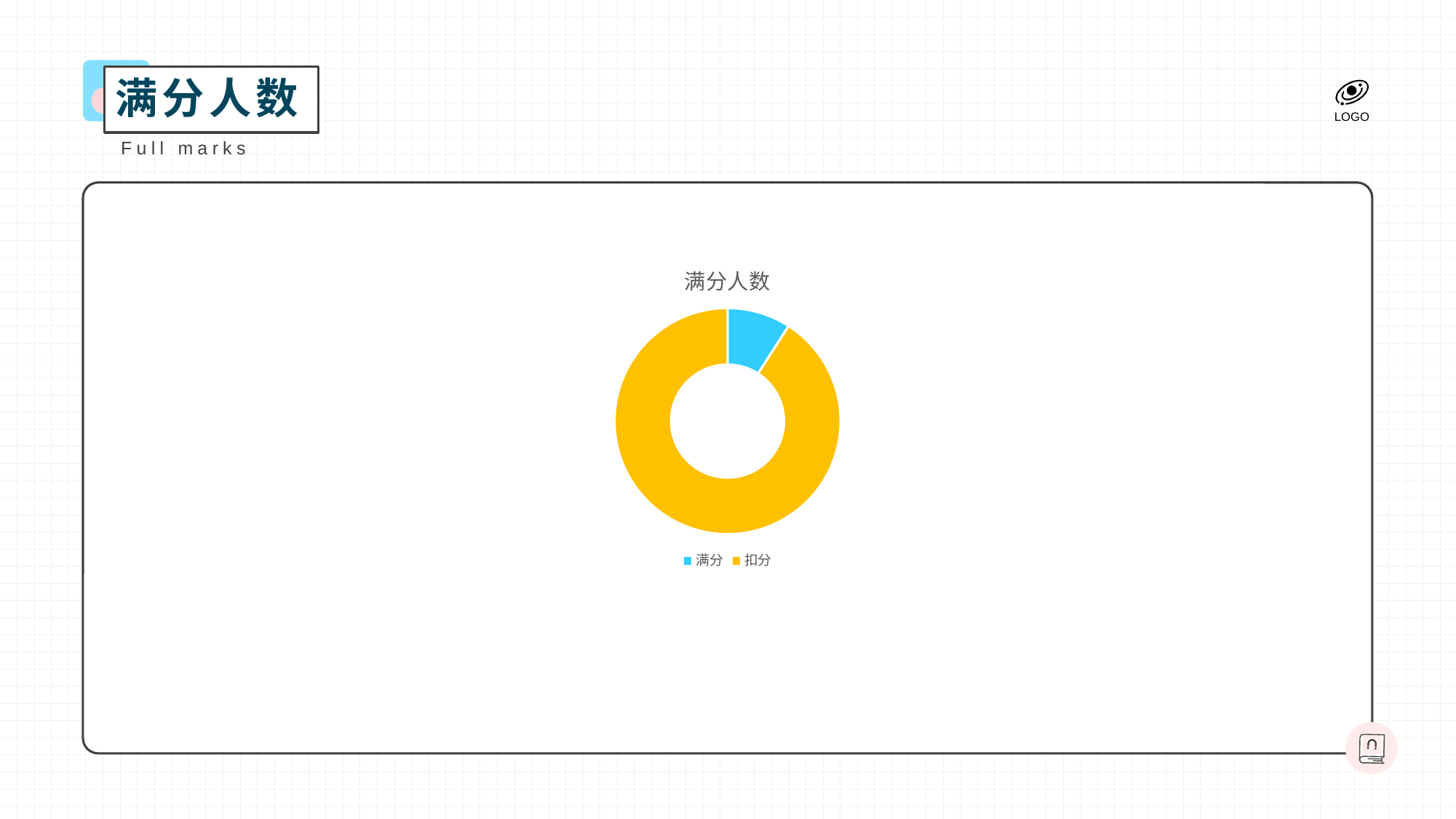

满分人数
Full marks

### Chart: 满分人数

| Category |  |
|---|---|
| 满分 | 1.0 |
| 扣分 | 10.0 |